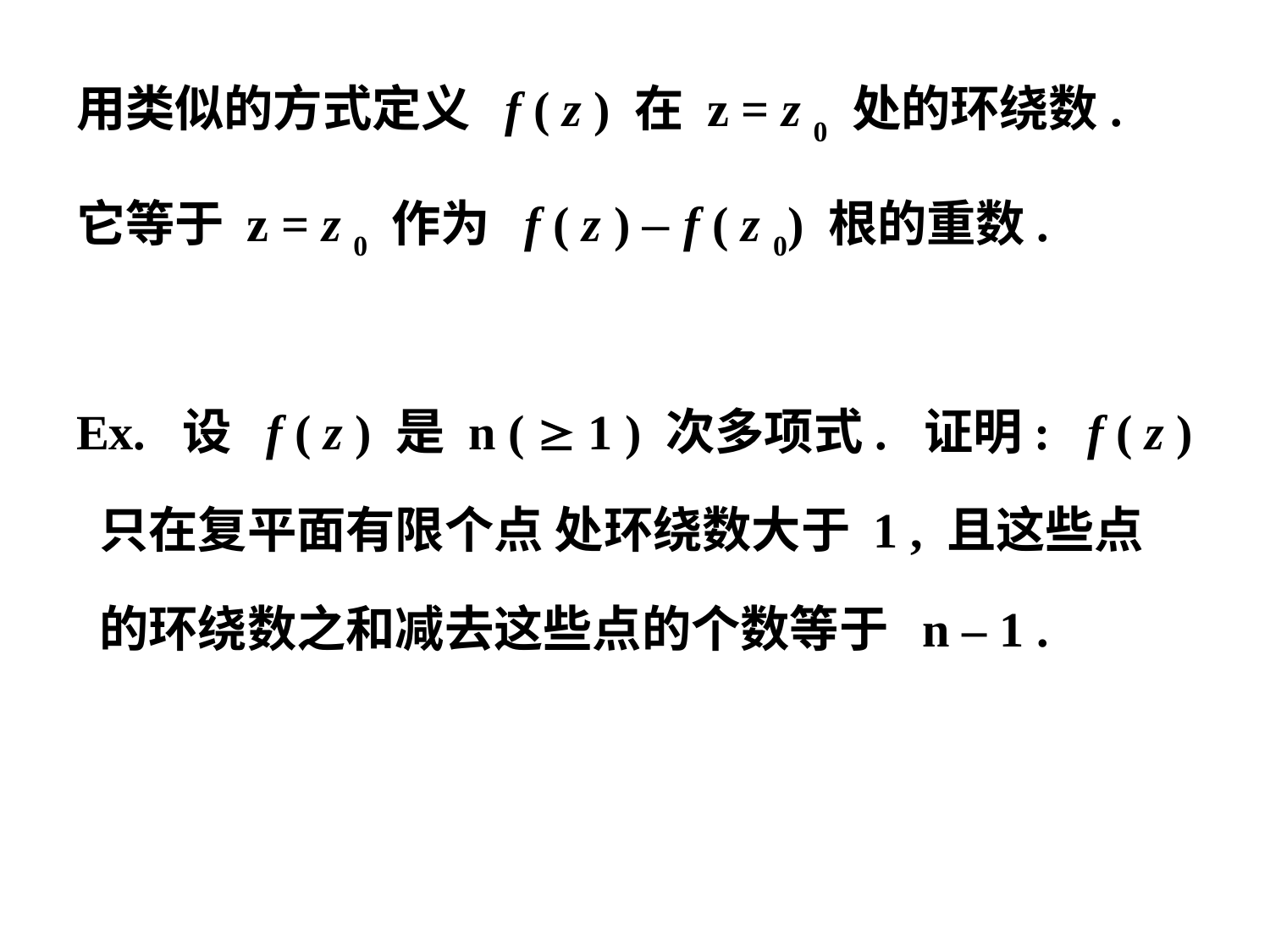

用类似的方式定义  f ( z ) 在 z = z 0 处的环绕数.
它等于 z = z 0 作为  f ( z ) – f ( z 0) 根的重数.

Ex.  设  f ( z ) 是 n ( ≥ 1 ) 次多项式.  证明:   f ( z )
 只在复平面有限个点 处环绕数大于 1 , 且这些点
 的环绕数之和减去这些点的个数等于  n – 1 .